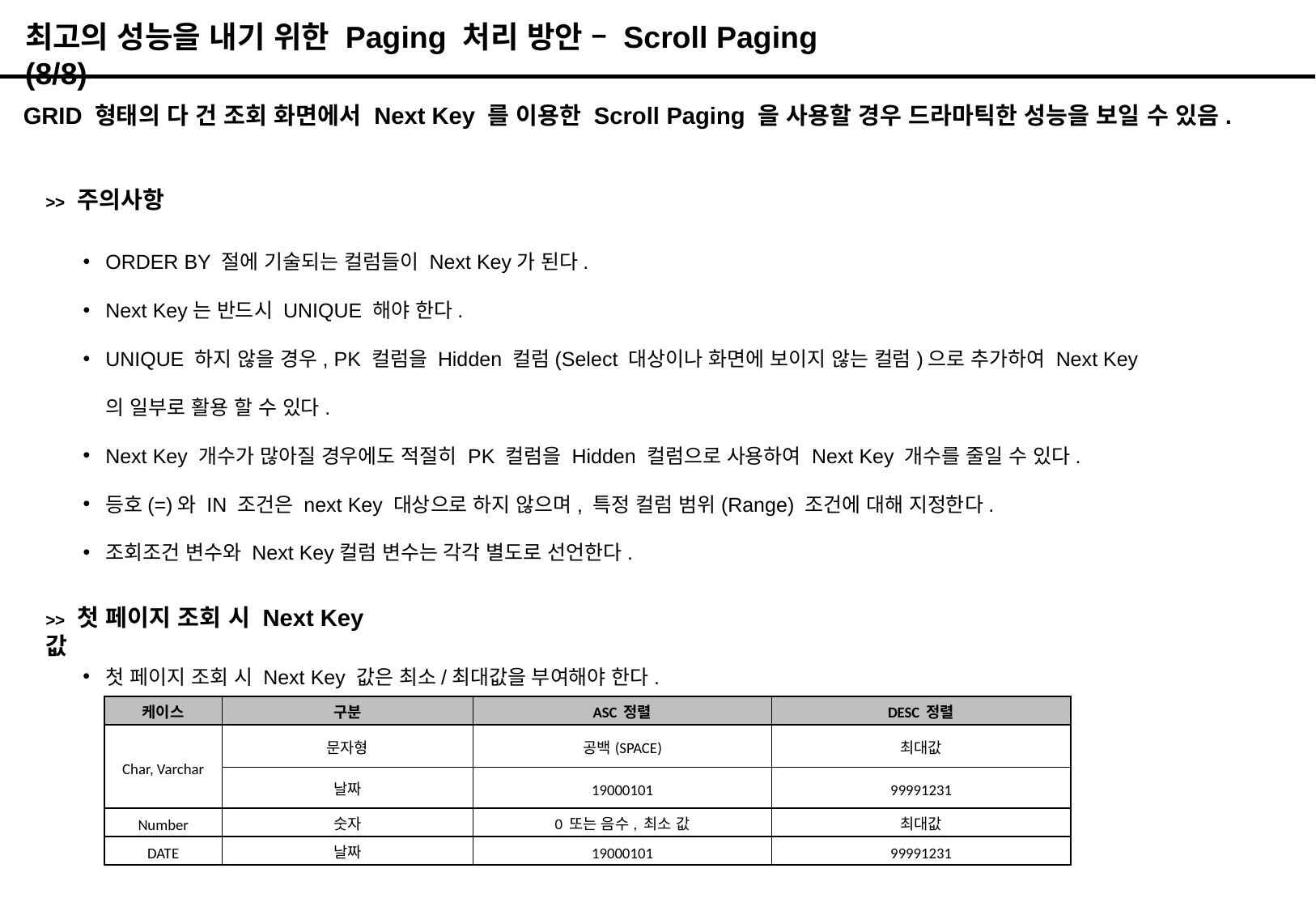

최고의 성능을 내기 위한 Paging 처리 방안 – Scroll Paging (8/8)
GRID 형태의 다 건 조회 화면에서 Next Key 를 이용한 Scroll Paging 을 사용할 경우 드라마틱한 성능을 보일 수 있음.
>> 주의사항
ORDER BY 절에 기술되는 컬럼들이 Next Key가 된다.
Next Key는 반드시 UNIQUE 해야 한다.
UNIQUE 하지 않을 경우, PK 컬럼을 Hidden 컬럼(Select 대상이나 화면에 보이지 않는 컬럼)으로 추가하여 Next Key의 일부로 활용 할 수 있다.
Next Key 개수가 많아질 경우에도 적절히 PK 컬럼을 Hidden 컬럼으로 사용하여 Next Key 개수를 줄일 수 있다.
등호(=)와 IN 조건은 next Key 대상으로 하지 않으며, 특정 컬럼 범위(Range) 조건에 대해 지정한다.
조회조건 변수와 Next Key컬럼 변수는 각각 별도로 선언한다.
>> 첫 페이지 조회 시 Next Key 값
첫 페이지 조회 시 Next Key 값은 최소/최대값을 부여해야 한다.
| 케이스 | 구분 | ASC 정렬 | DESC 정렬 |
| --- | --- | --- | --- |
| Char, Varchar | 문자형 | 공백(SPACE) | 최대값 |
|  | 날짜 | 19000101 | 99991231 |
| Number | 숫자 | 0 또는 음수, 최소 값 | 최대값 |
| DATE | 날짜 | 19000101 | 99991231 |